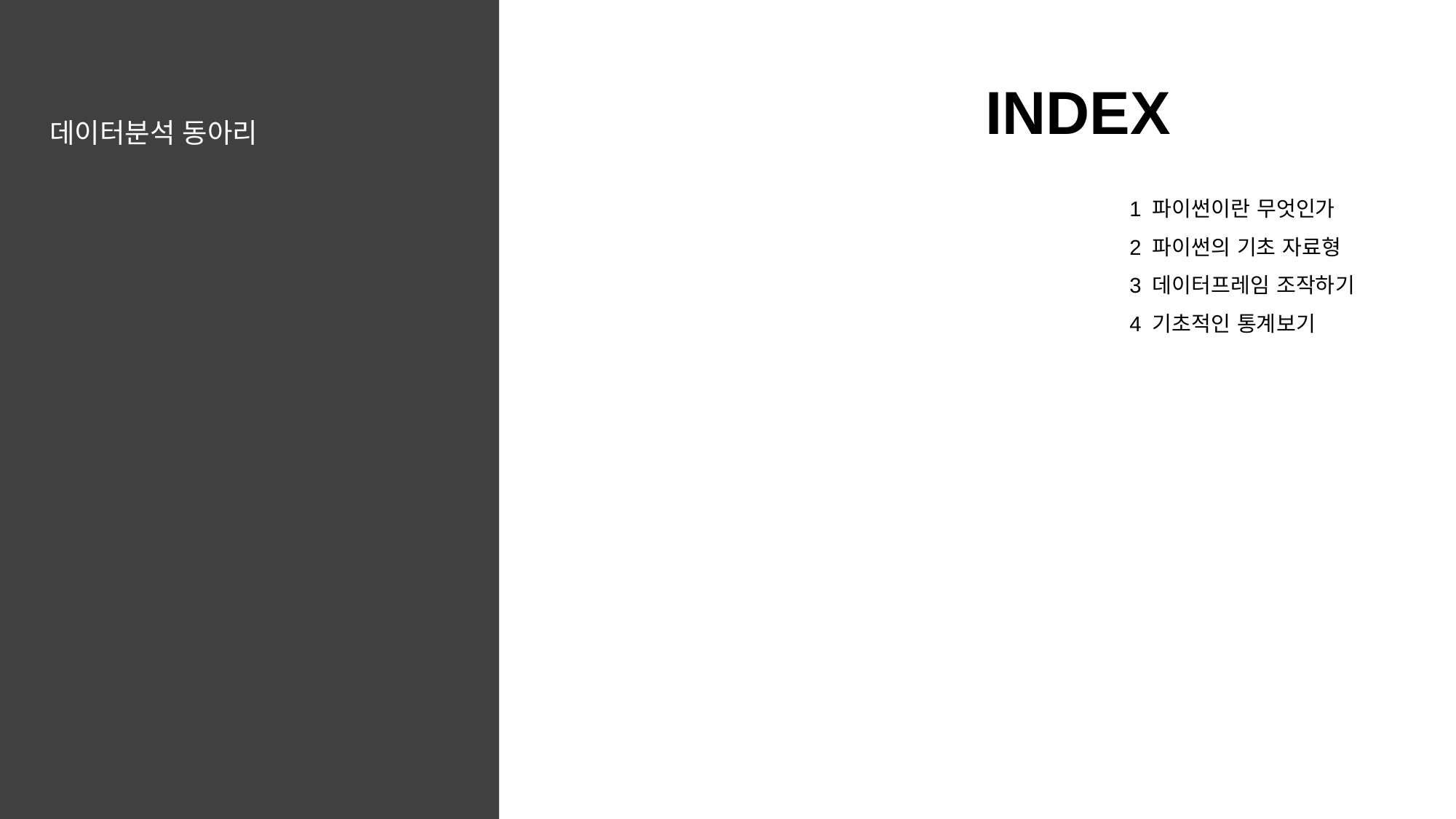

INDEX
데이터분석 동아리
1 파이썬이란 무엇인가
2 파이썬의 기초 자료형
3 데이터프레임 조작하기
4 기초적인 통계보기